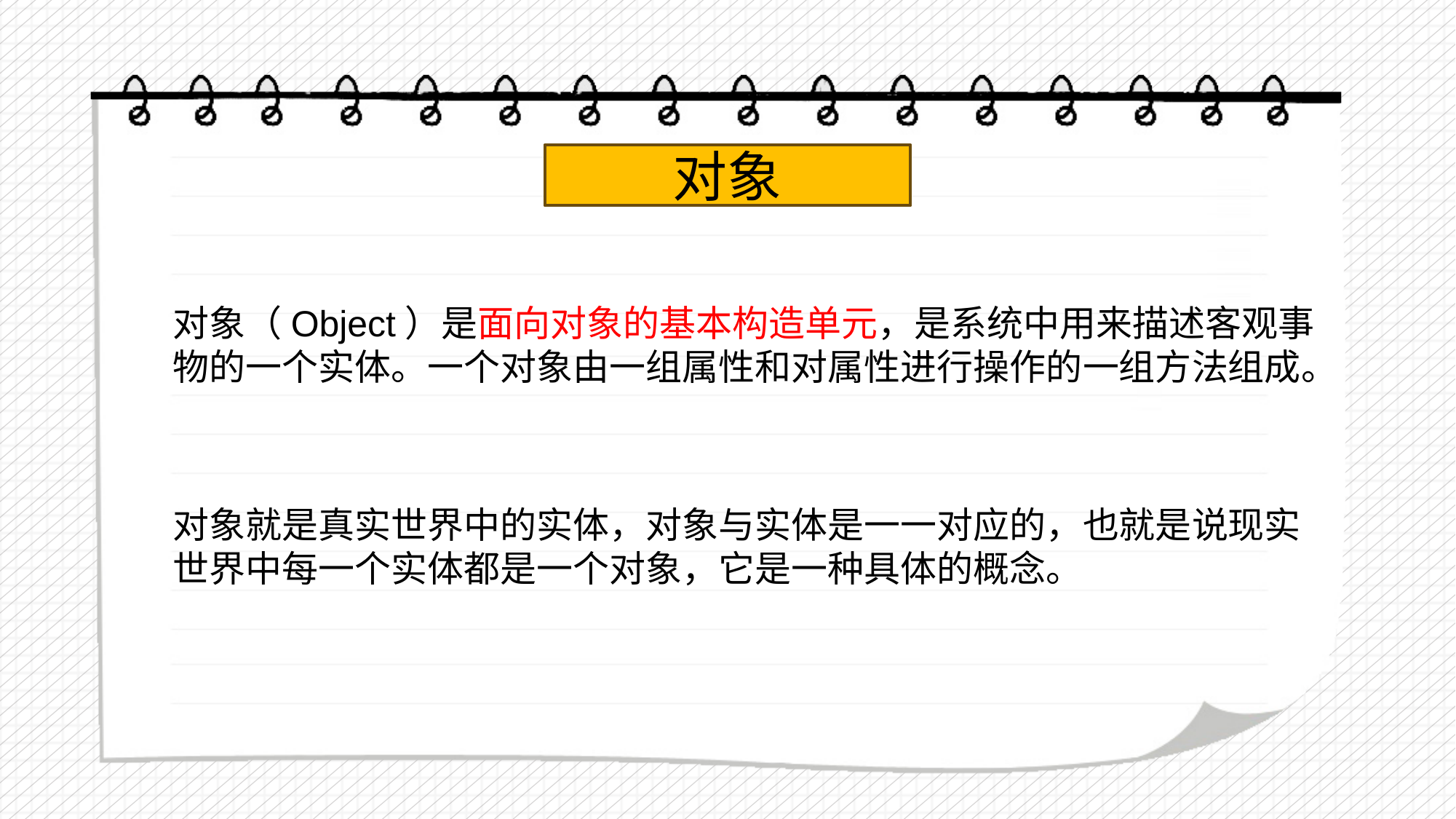

对象
对象（Object）是面向对象的基本构造单元，是系统中用来描述客观事物的一个实体。一个对象由一组属性和对属性进行操作的一组方法组成。
对象就是真实世界中的实体，对象与实体是一一对应的，也就是说现实世界中每一个实体都是一个对象，它是一种具体的概念。